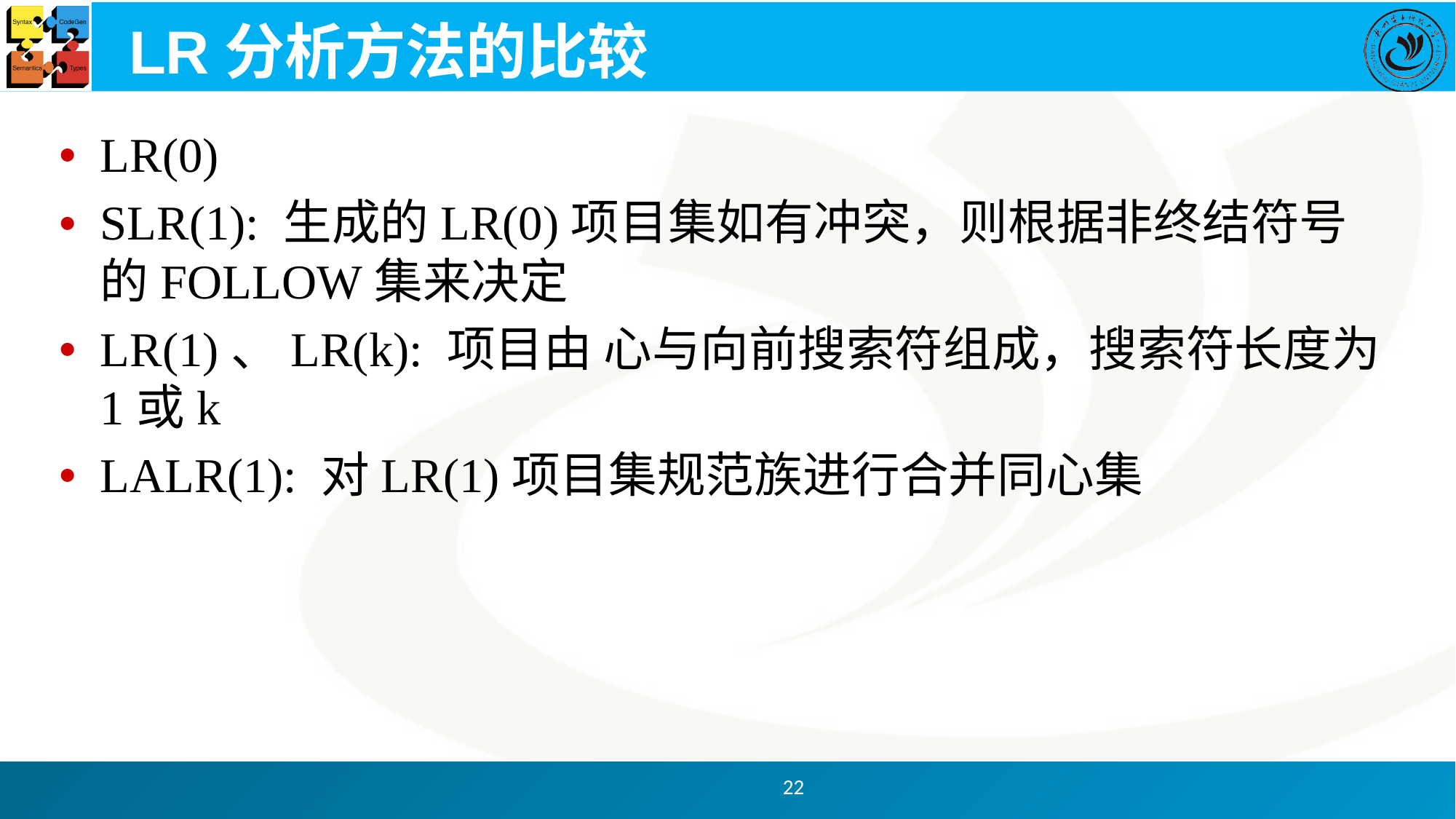

# LR分析方法的比较
LR(0)
SLR(1): 生成的LR(0)项目集如有冲突，则根据非终结符号的FOLLOW集来决定
LR(1)、LR(k): 项目由 心与向前搜索符组成，搜索符长度为1或k
LALR(1): 对LR(1)项目集规范族进行合并同心集
22